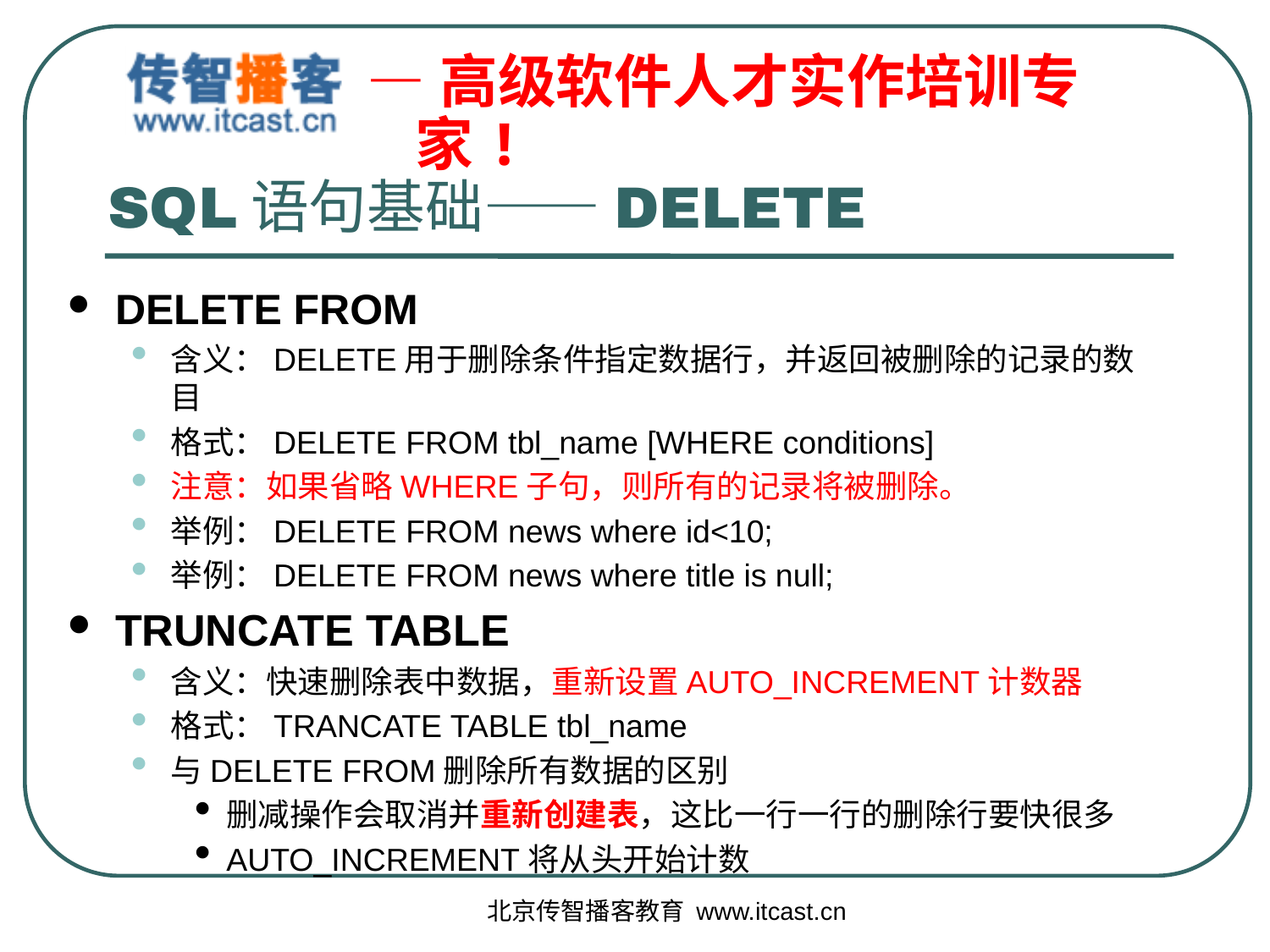

# SQL语句基础——DELETE
DELETE FROM
含义：DELETE用于删除条件指定数据行，并返回被删除的记录的数目
格式：DELETE FROM tbl_name [WHERE conditions]
注意：如果省略WHERE子句，则所有的记录将被删除。
举例：DELETE FROM news where id<10;
举例：DELETE FROM news where title is null;
TRUNCATE TABLE
含义：快速删除表中数据，重新设置AUTO_INCREMENT计数器
格式：TRANCATE TABLE tbl_name
与DELETE FROM删除所有数据的区别
删减操作会取消并重新创建表，这比一行一行的删除行要快很多
AUTO_INCREMENT将从头开始计数